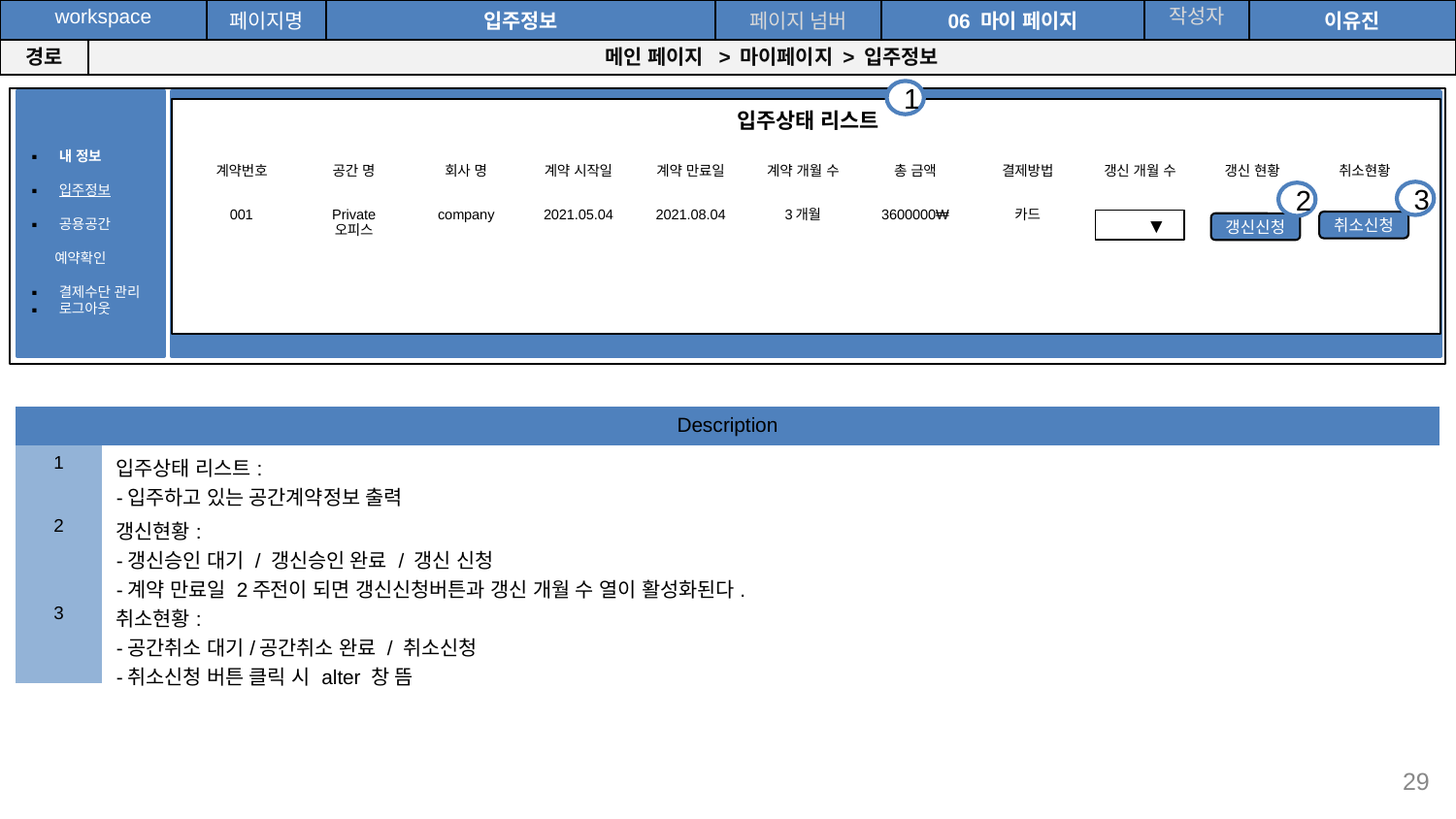

| workspace |  | 페이지명 | 입주정보 | 페이지 넘버 | 06 마이 페이지 | 작성자 | 이유진 |
| --- | --- | --- | --- | --- | --- | --- | --- |
| 경로 | 메인 페이지 > 마이페이지 > 입주정보 |  |  |  |  |  |  |
공간(오피스) 대여 시스템
1

내 정보
입주정보
공용공간
     예약확인
결제수단 관리
로그아웃

입주상태 리스트
| 계약번호 | 공간 명 | 회사 명 | 계약 시작일 | 계약 만료일 | 계약 개월 수 | 총 금액 | 결제방법 | 갱신 개월 수 | 갱신 현황 | 취소현황 |
| --- | --- | --- | --- | --- | --- | --- | --- | --- | --- | --- |
| 001 | Private 오피스 | company | 2021.05.04 | 2021.08.04 | 3개월 | 3600000₩ | 카드 |  |  |  |
3
2
      ▼
취소신청
갱신신청
| Description |  |
| --- | --- |
| 1 | 입주상태 리스트: -입주하고 있는 공간계약정보 출력 |
| 2 | 갱신현황: -갱신승인 대기 / 갱신승인 완료 / 갱신 신청 -계약 만료일 2주전이 되면 갱신신청버튼과 갱신 개월 수 열이 활성화된다. |
| 3 | 취소현황: -공간취소 대기/공간취소 완료 / 취소신청 -취소신청 버튼 클릭 시 alter 창 뜸 |
29